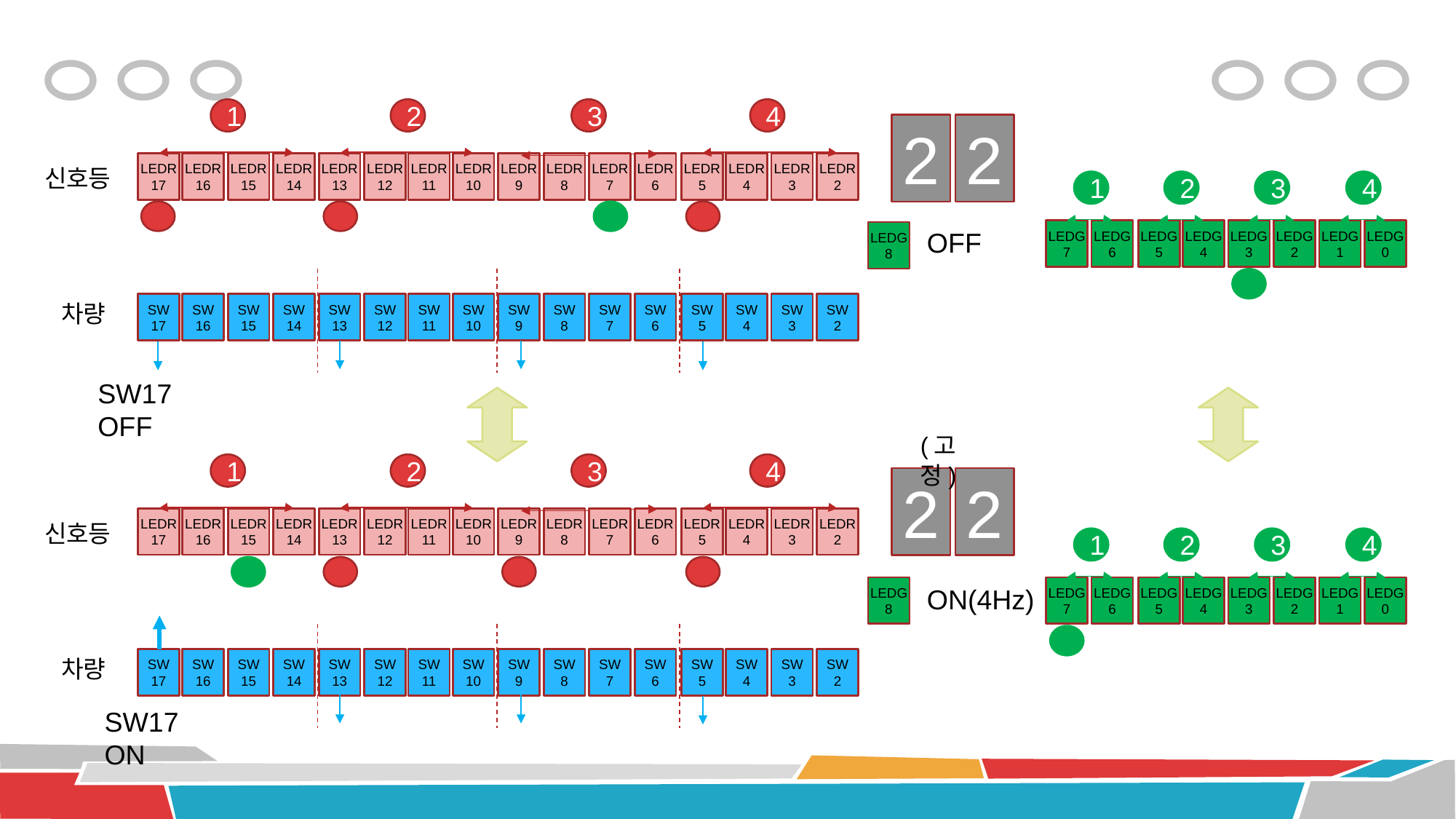

1
2
3
4
2
2
LEDR
17
LEDR
16
LEDR
15
LEDR
14
LEDR
13
LEDR
12
LEDR
11
LEDR
10
LEDR
9
LEDR8
LEDR
7
LEDR
6
LEDR
5
LEDR4
LEDR
3
LEDR
2
신호등
1
2
3
4

OFF
LEDG
7
LEDG
6
LEDG
5
LEDG4
LEDG
3
LEDG
2
LEDG
1
LEDG
0
LEDG
8

차량
SW17
SW16
SW15
SW14
SW13
SW12
SW11
SW10
SW9
SW8
SW7
SW6
SW5
SW4
SW3
SW2
SW17 OFF

(고정)
1
2
3
4
2
2
LEDR
17
LEDR
16
LEDR
15
LEDR
14
LEDR
13
LEDR
12
LEDR
11
LEDR
10
LEDR
9
LEDR8
LEDR
7
LEDR
6
LEDR
5
LEDR4
LEDR
3
LEDR
2
신호등
1
2
3
4

LEDG
8
ON(4Hz)
LEDG
7
LEDG
6
LEDG
5
LEDG4
LEDG
3
LEDG
2
LEDG
1
LEDG
0

차량
SW17
SW16
SW15
SW14
SW13
SW12
SW11
SW10
SW9
SW8
SW7
SW6
SW5
SW4
SW3
SW2
SW17 ON